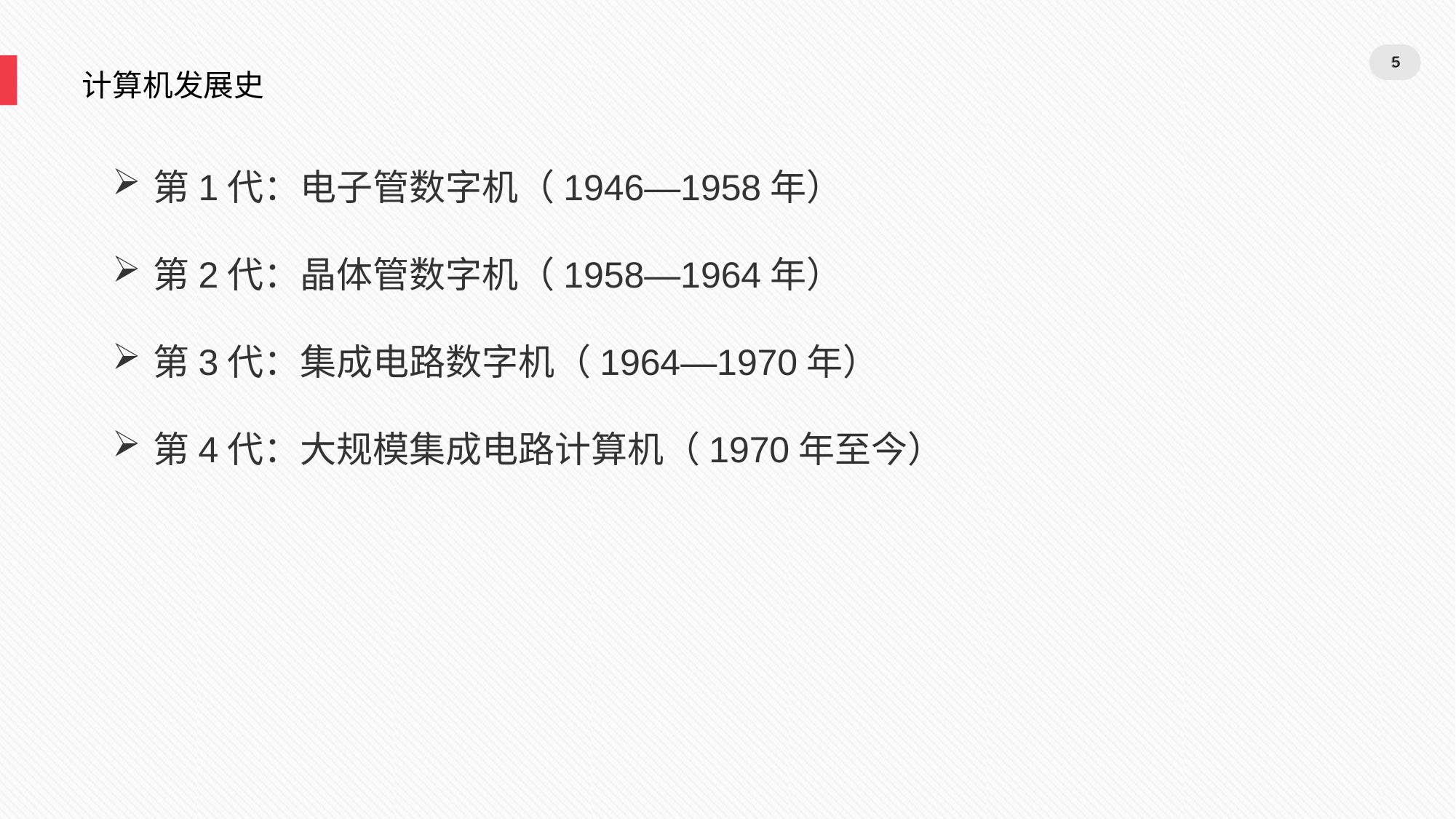

5
5

计算机发展史
第1代：电子管数字机（1946—1958年）

第2代：晶体管数字机（1958—1964年）

第3代：集成电路数字机（1964—1970年）

第4代：大规模集成电路计算机（1970年至今）